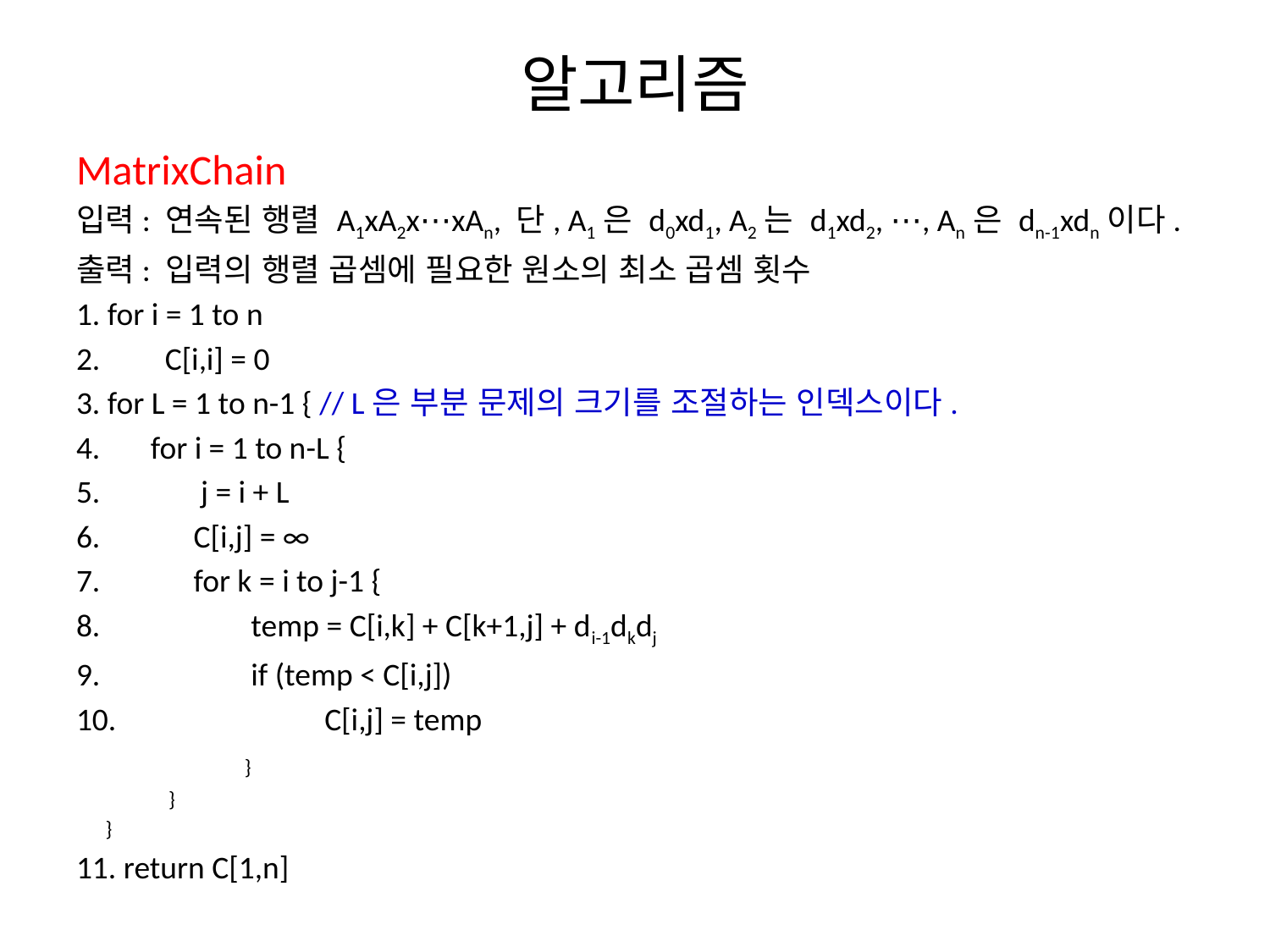

# 알고리즘
MatrixChain
입력: 연속된 행렬 A1xA2x⋯xAn, 단, A1은 d0xd1, A2는 d1xd2, ⋯, An은 dn-1xdn이다.
출력: 입력의 행렬 곱셈에 필요한 원소의 최소 곱셈 횟수
1. for i = 1 to n
2.         C[i,i] = 0
3. for L = 1 to n-1 { // L은 부분 문제의 크기를 조절하는 인덱스이다.
4.       for i = 1 to n-L {
5.              j = i + L
6.             C[i,j] = ∞
7.             for k = i to j-1 {
8.                     temp = C[i,k] + C[k+1,j] + di-1dkdj
9.                     if (temp < C[i,j])
10.                             C[i,j] = temp
                          }
                   }
      }
11. return C[1,n]